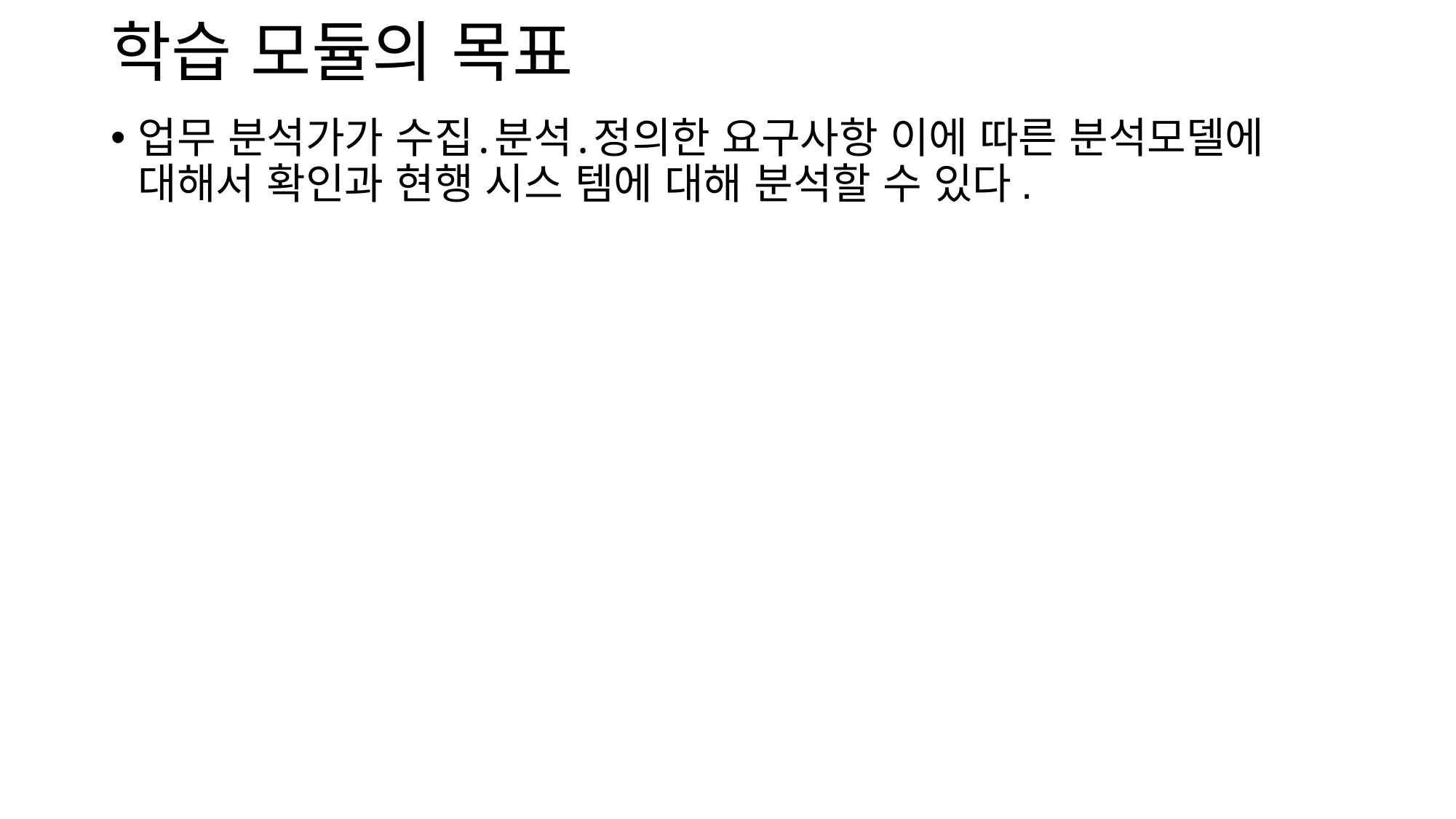

# 학습 모듈의 목표
업무 분석가가 수집․분석․정의한 요구사항 이에 따른 분석모델에 대해서 확인과 현행 시스 템에 대해 분석할 수 있다.